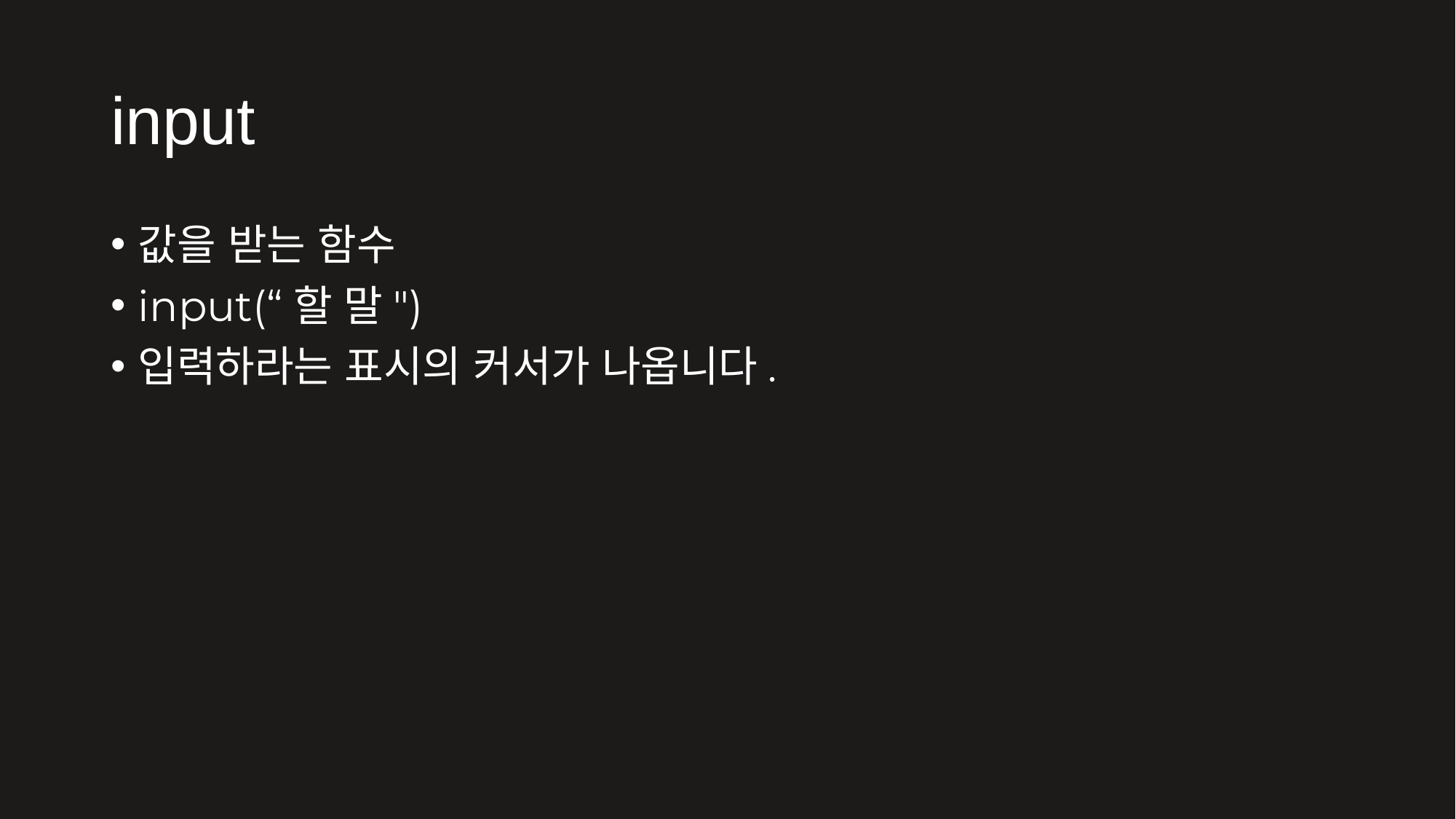

# input
값을 받는 함수
input(“할 말")
입력하라는 표시의 커서가 나옵니다.